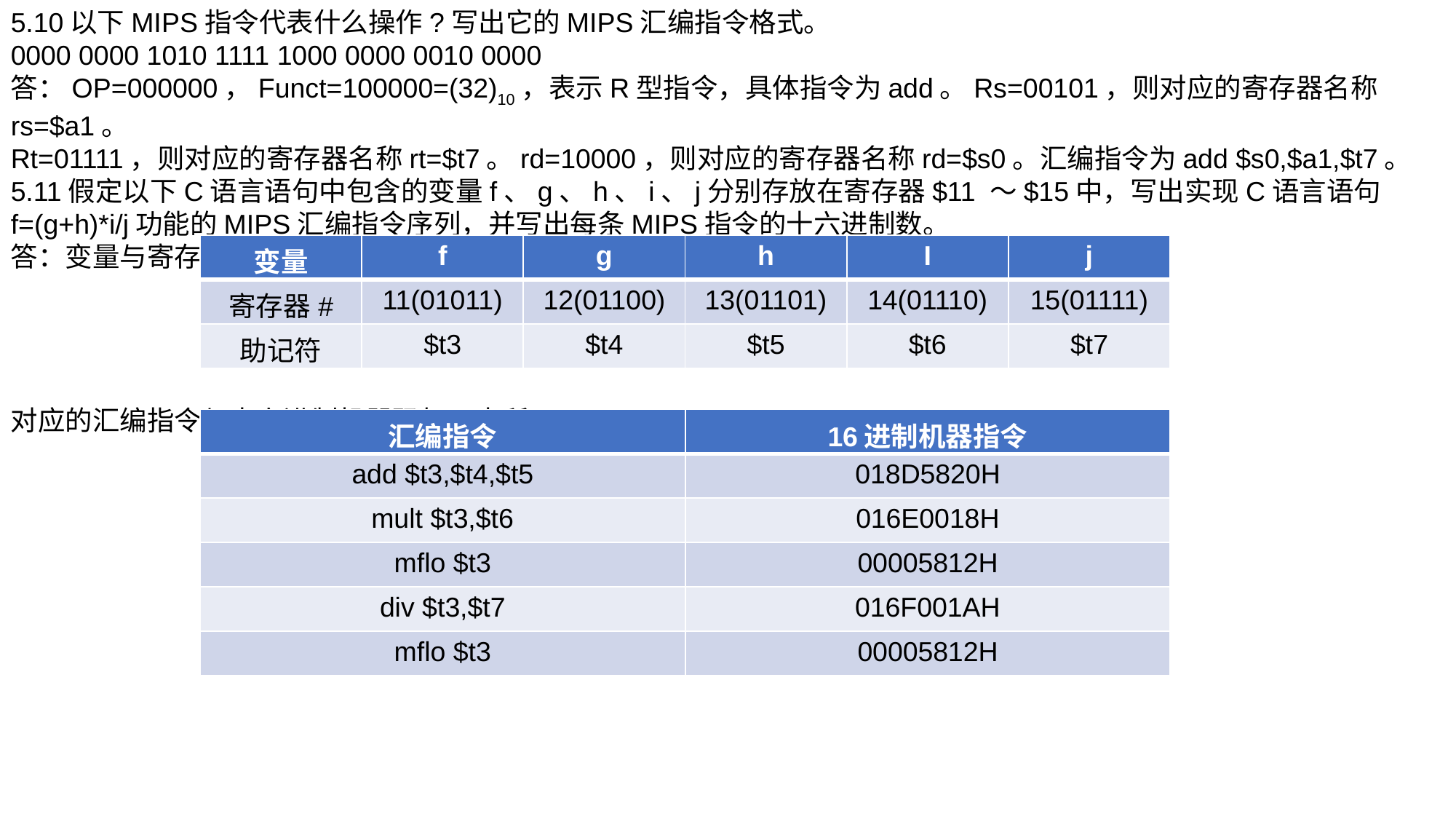

5.10以下MIPS指令代表什么操作?写出它的MIPS汇编指令格式。
0000 0000 1010 1111 1000 0000 0010 0000
答：OP=000000，Funct=100000=(32)10，表示R型指令，具体指令为add。Rs=00101，则对应的寄存器名称rs=$a1。
Rt=01111，则对应的寄存器名称rt=$t7。rd=10000，则对应的寄存器名称rd=$s0。汇编指令为add $s0,$a1,$t7。
5.11假定以下C语言语句中包含的变量f、g、h、i、j分别存放在寄存器$11 ～$15中，写出实现C语言语句f=(g+h)*i/j功能的MIPS汇编指令序列，并写出每条MIPS指令的十六进制数。
答：变量与寄存器对应关系如下表所示。

对应的汇编指令与十六进制机器码如下表所示。

| 变量 | f | g | h | I | j |
| --- | --- | --- | --- | --- | --- |
| 寄存器# | 11(01011) | 12(01100) | 13(01101) | 14(01110) | 15(01111) |
| 助记符 | $t3 | $t4 | $t5 | $t6 | $t7 |
| 汇编指令 | 16进制机器指令 |
| --- | --- |
| add $t3,$t4,$t5 | 018D5820H |
| mult $t3,$t6 | 016E0018H |
| mflo $t3 | 00005812H |
| div $t3,$t7 | 016F001AH |
| mflo $t3 | 00005812H |